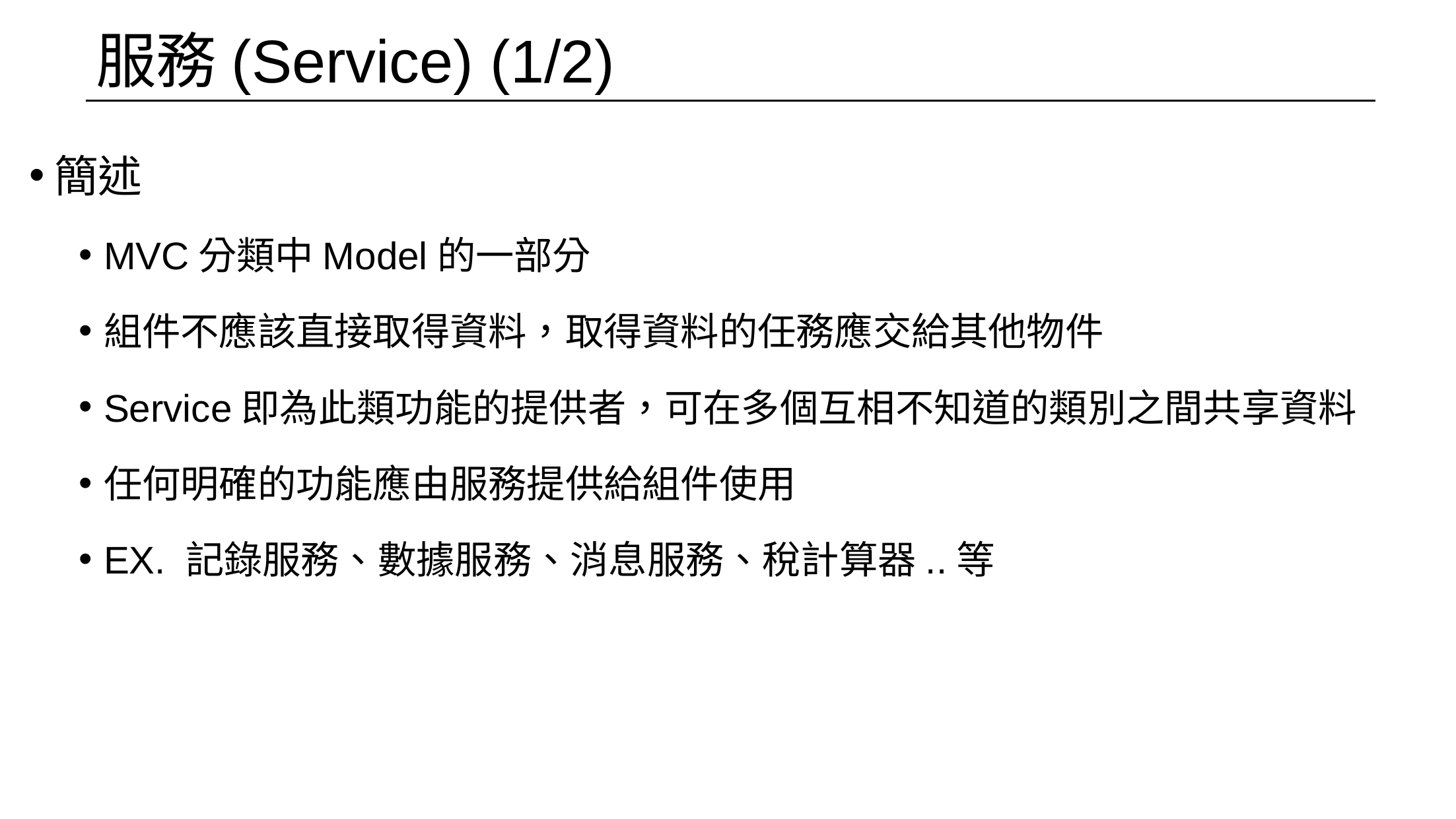

# 服務(Service) (1/2)
簡述
MVC分類中Model的一部分
組件不應該直接取得資料，取得資料的任務應交給其他物件
Service即為此類功能的提供者，可在多個互相不知道的類別之間共享資料
任何明確的功能應由服務提供給組件使用
EX. 記錄服務、數據服務、消息服務、稅計算器..等